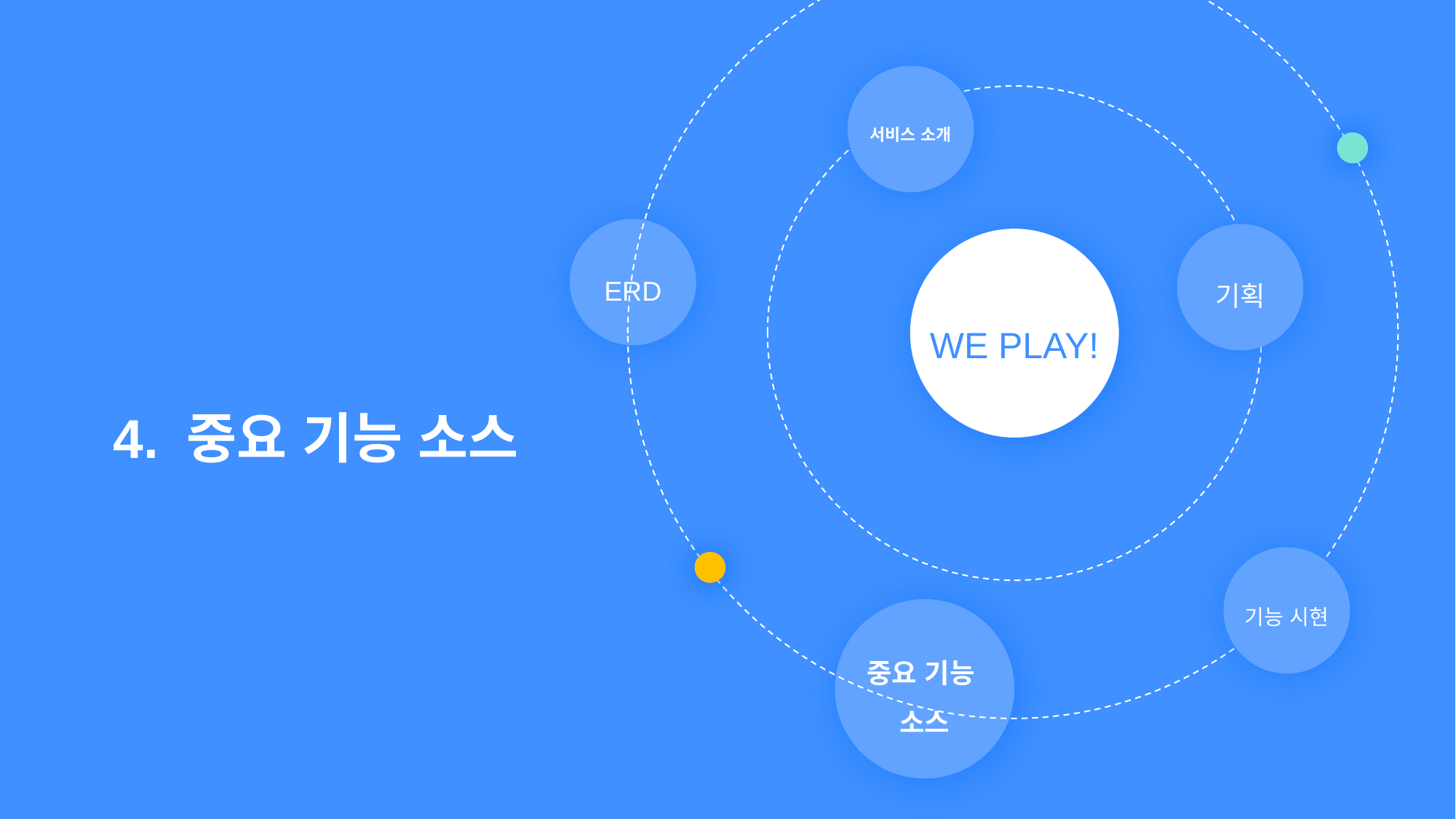

서비스 소개

ERD
기획
WE PLAY!
4. 중요 기능 소스

기능 시현

중요 기능
소스